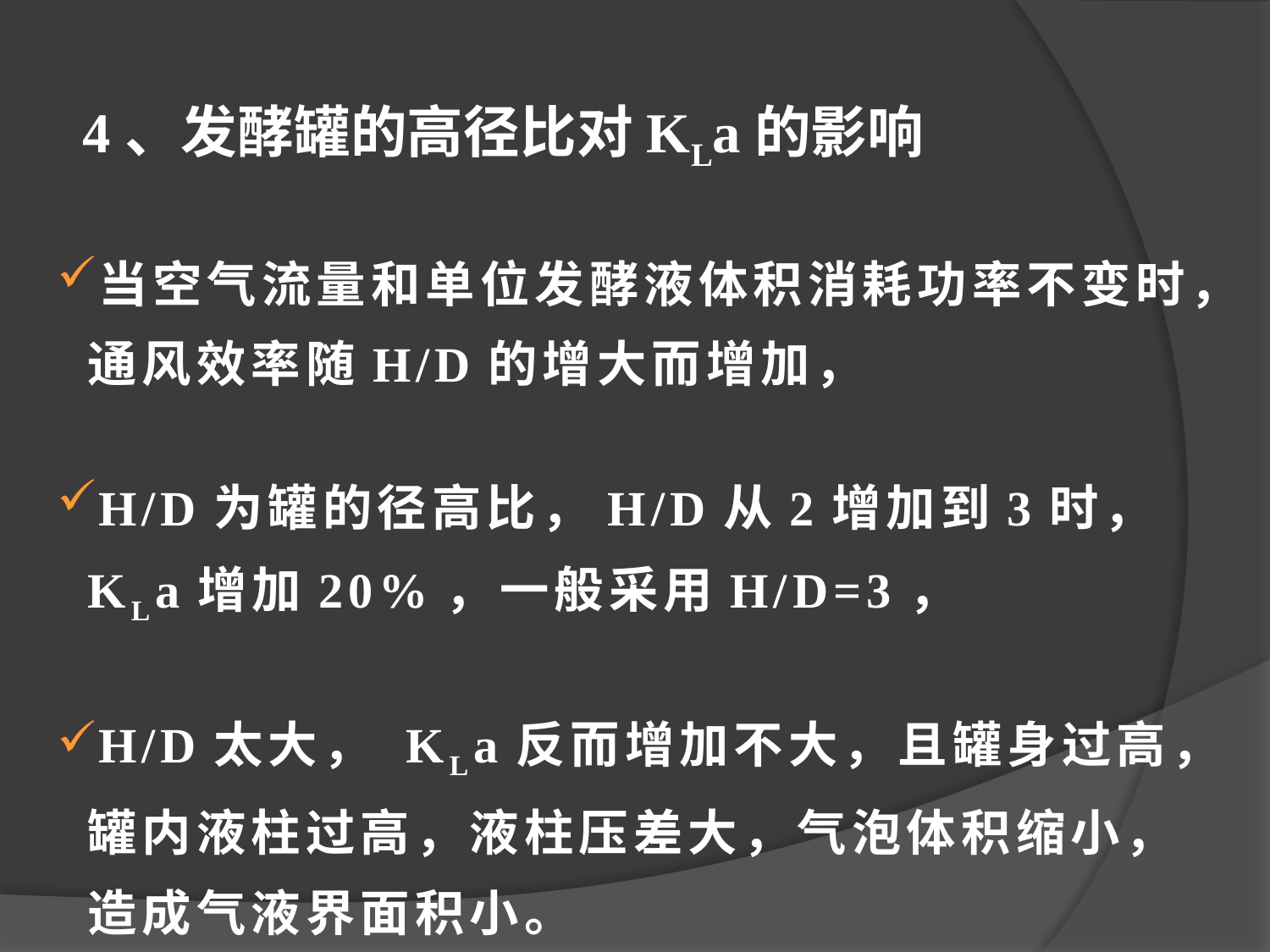

4、发酵罐的高径比对KLa的影响
当空气流量和单位发酵液体积消耗功率不变时，通风效率随H/D的增大而增加，
H/D为罐的径高比，H/D从2增加到3时， KLa增加20%，一般采用H/D=3，
H/D太大， KLa反而增加不大，且罐身过高，罐内液柱过高，液柱压差大，气泡体积缩小，造成气液界面积小。